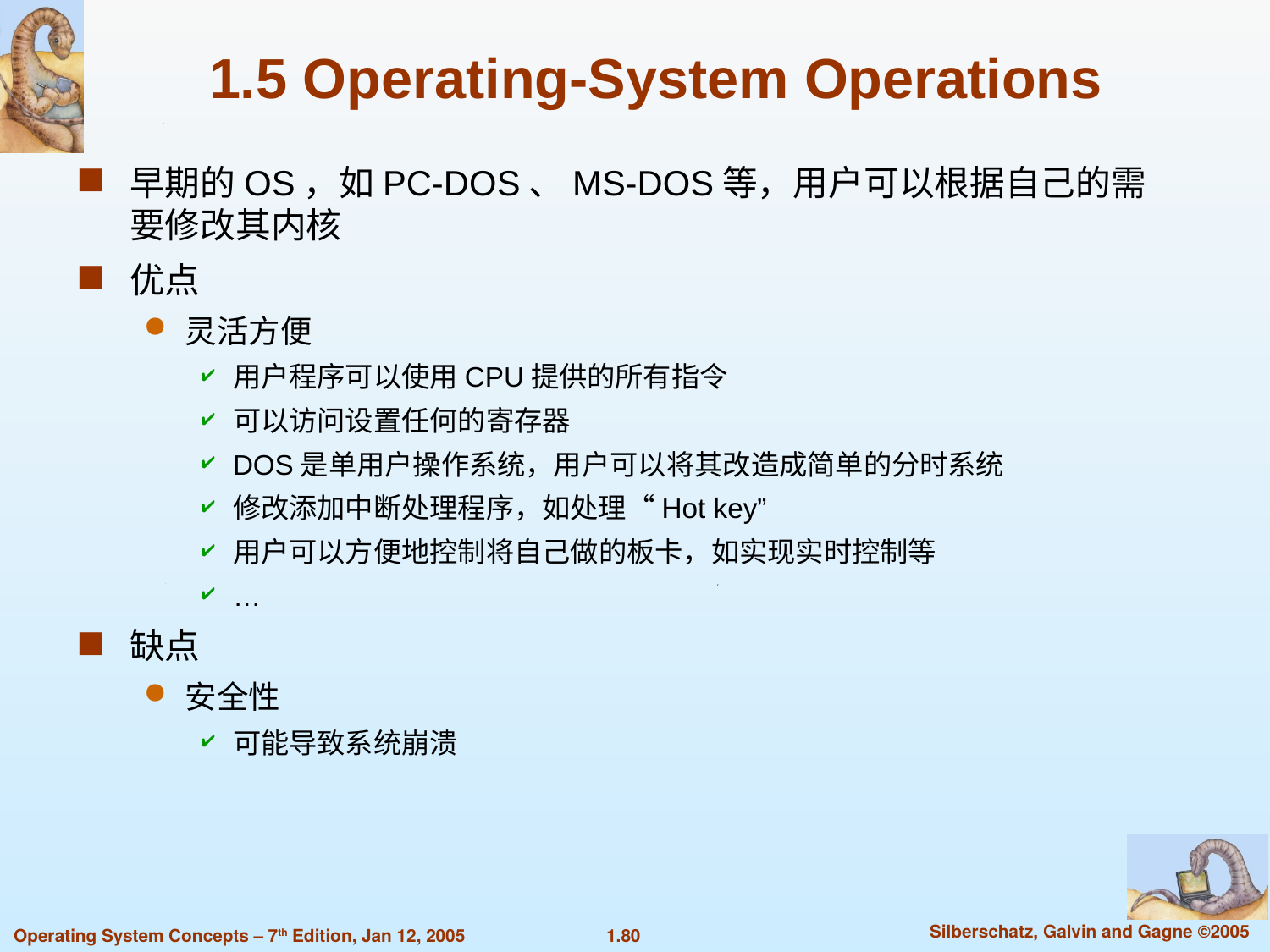

# 1.5 Operating-System Operations
早期的OS，如PC-DOS、MS-DOS等，用户可以根据自己的需要修改其内核
优点
灵活方便
用户程序可以使用CPU提供的所有指令
可以访问设置任何的寄存器
DOS是单用户操作系统，用户可以将其改造成简单的分时系统
修改添加中断处理程序，如处理“Hot key”
用户可以方便地控制将自己做的板卡，如实现实时控制等
…
缺点
安全性
可能导致系统崩溃